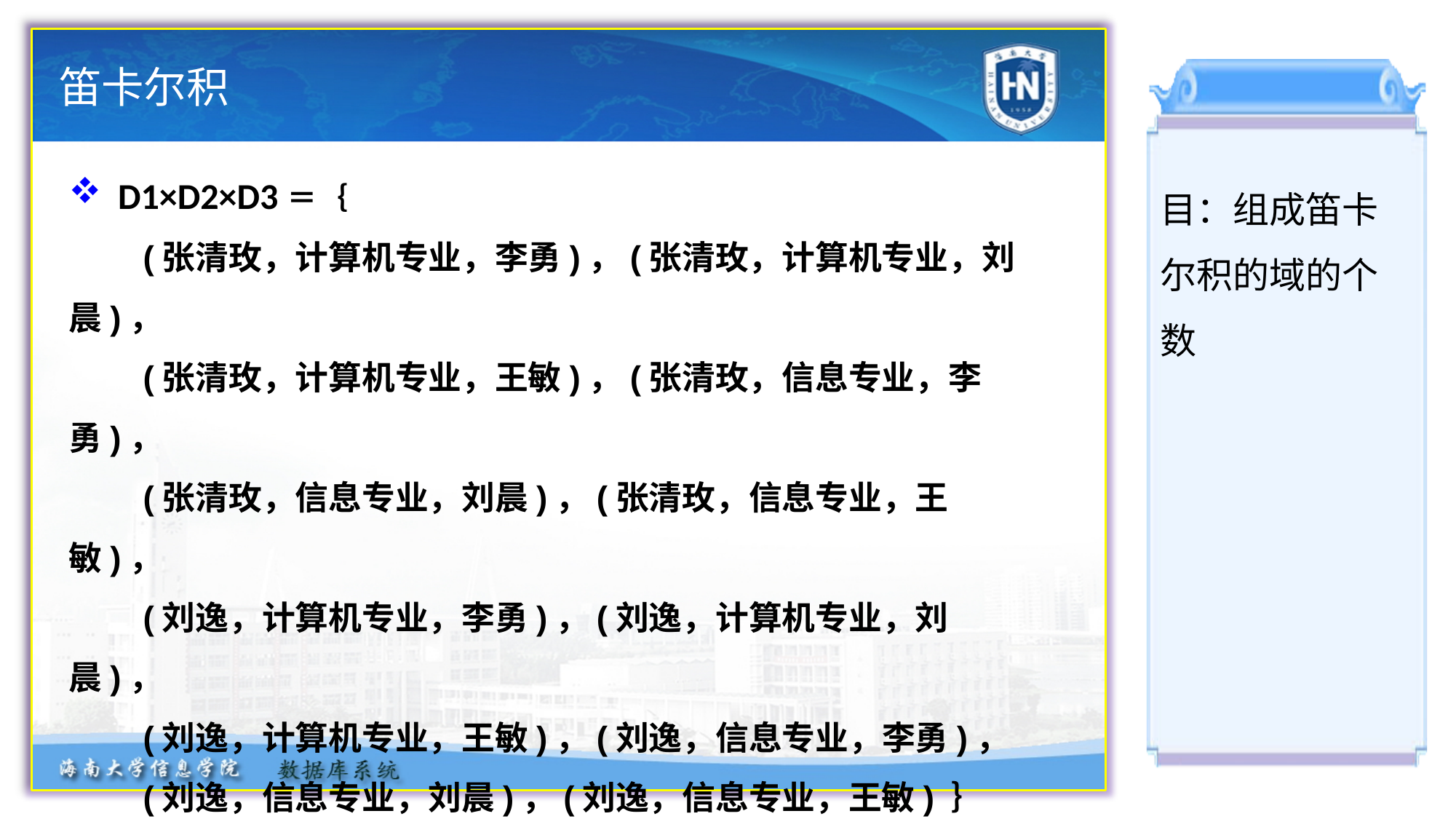

# 笛卡尔积
 D1×D2×D3＝｛
        (张清玫，计算机专业，李勇)，(张清玫，计算机专业，刘晨)，
        (张清玫，计算机专业，王敏)，(张清玫，信息专业，李勇)，
        (张清玫，信息专业，刘晨)，(张清玫，信息专业，王敏)，
        (刘逸，计算机专业，李勇)，(刘逸，计算机专业，刘晨)，
        (刘逸，计算机专业，王敏)，(刘逸，信息专业，李勇)，
        (刘逸，信息专业，刘晨)，(刘逸，信息专业，王敏) ｝
基数为2×2×3＝12
目为3
目：组成笛卡尔积的域的个数